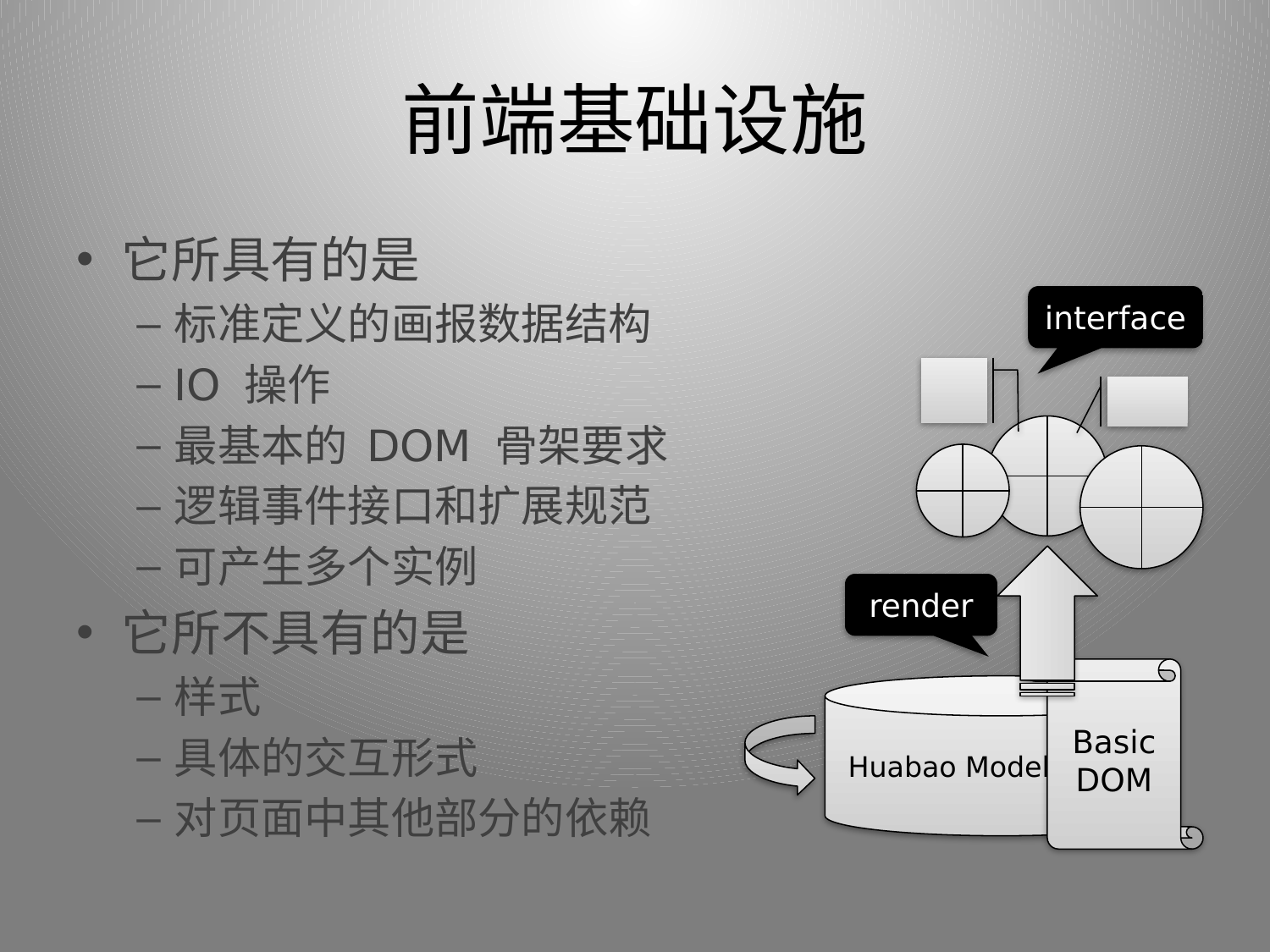

# 前端基础设施
它所具有的是
标准定义的画报数据结构
IO 操作
最基本的 DOM 骨架要求
逻辑事件接口和扩展规范
可产生多个实例
它所不具有的是
样式
具体的交互形式
对页面中其他部分的依赖

interface

render
Basic
DOM
Huabao Model (for JS)